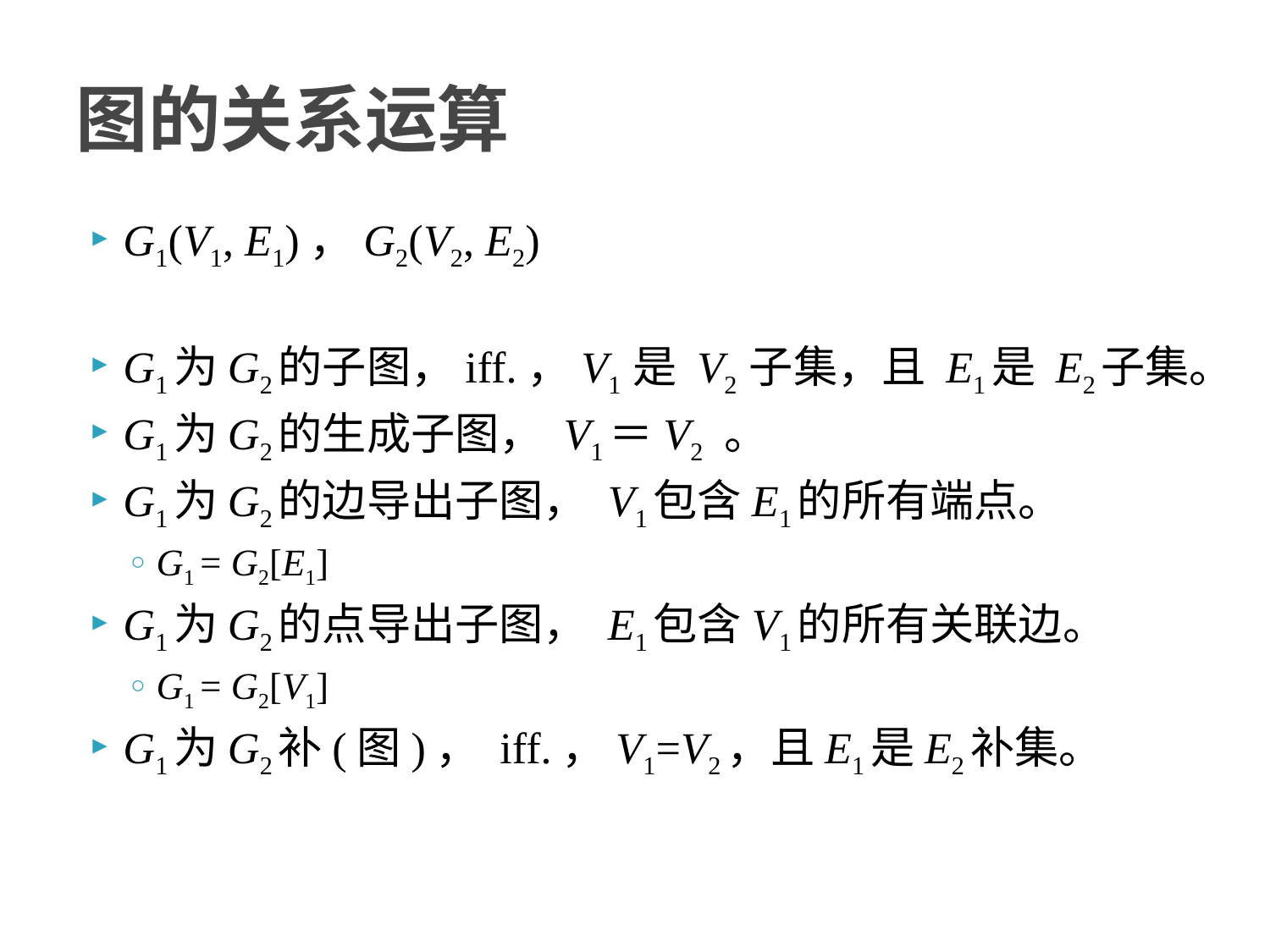

# 图的关系运算
G1(V1, E1)，G2(V2, E2)

G1为G2的子图，iff.，V1 是 V2 子集，且 E1是 E2子集。
G1为G2的生成子图， V1＝V2 。
G1为G2的边导出子图， V1包含E1的所有端点。
G1 = G2[E1]
G1为G2的点导出子图， E1包含V1的所有关联边。
G1 = G2[V1]
G1为G2补(图)， iff.，V1=V2，且E1是E2补集。